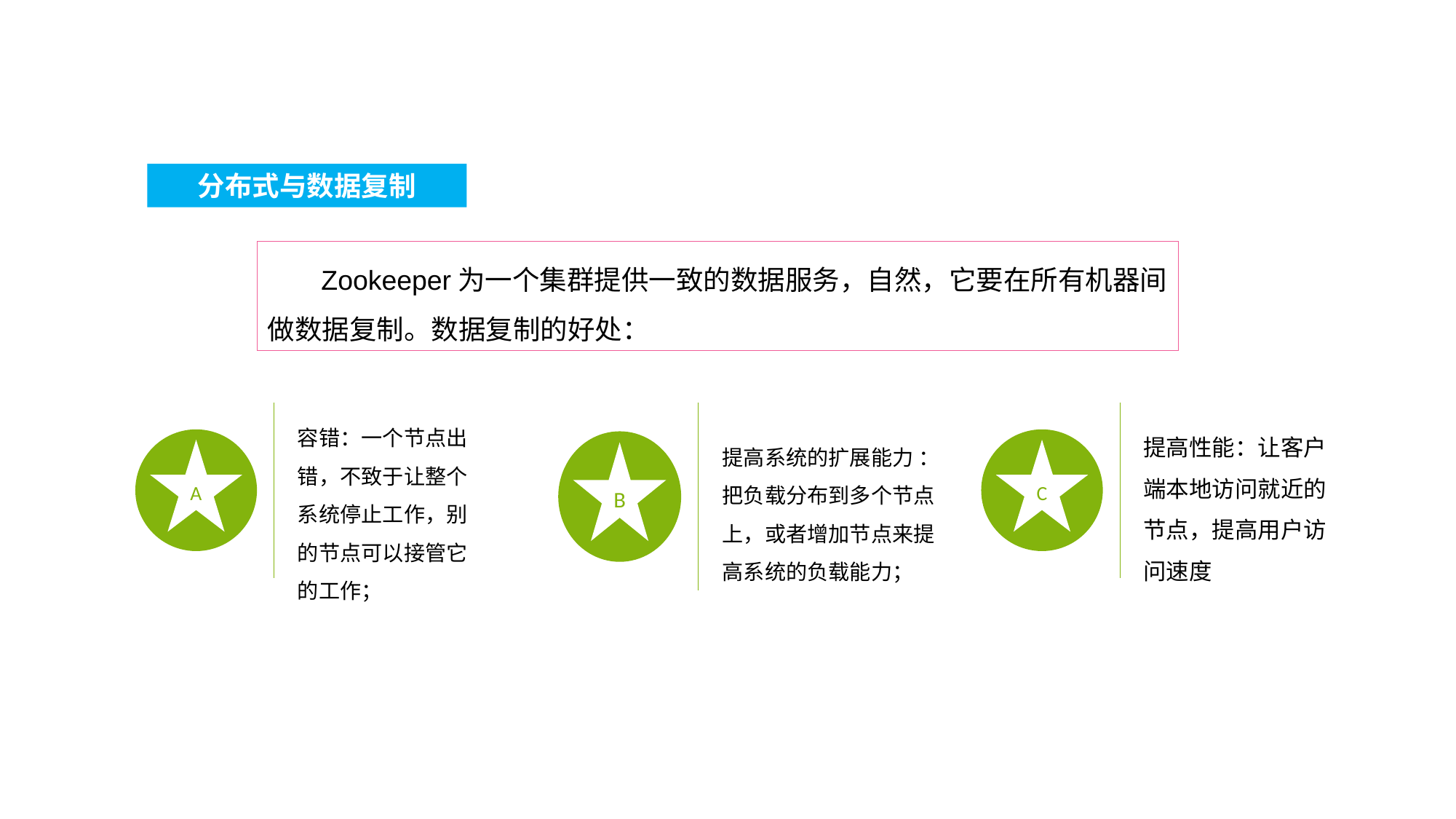

第一章    Redis简单介绍与基本概念

分布式与数据复制
       Zookeeper为一个集群提供一致的数据服务，自然，它要在所有机器间做数据复制。数据复制的好处：
容错：一个节点出错，不致于让整个系统停止工作，别的节点可以接管它的工作；

A
提高系统的扩展能力 ：把负载分布到多个节点上，或者增加节点来提高系统的负载能力；

B
提高性能：让客户端本地访问就近的节点，提高用户访问速度

C